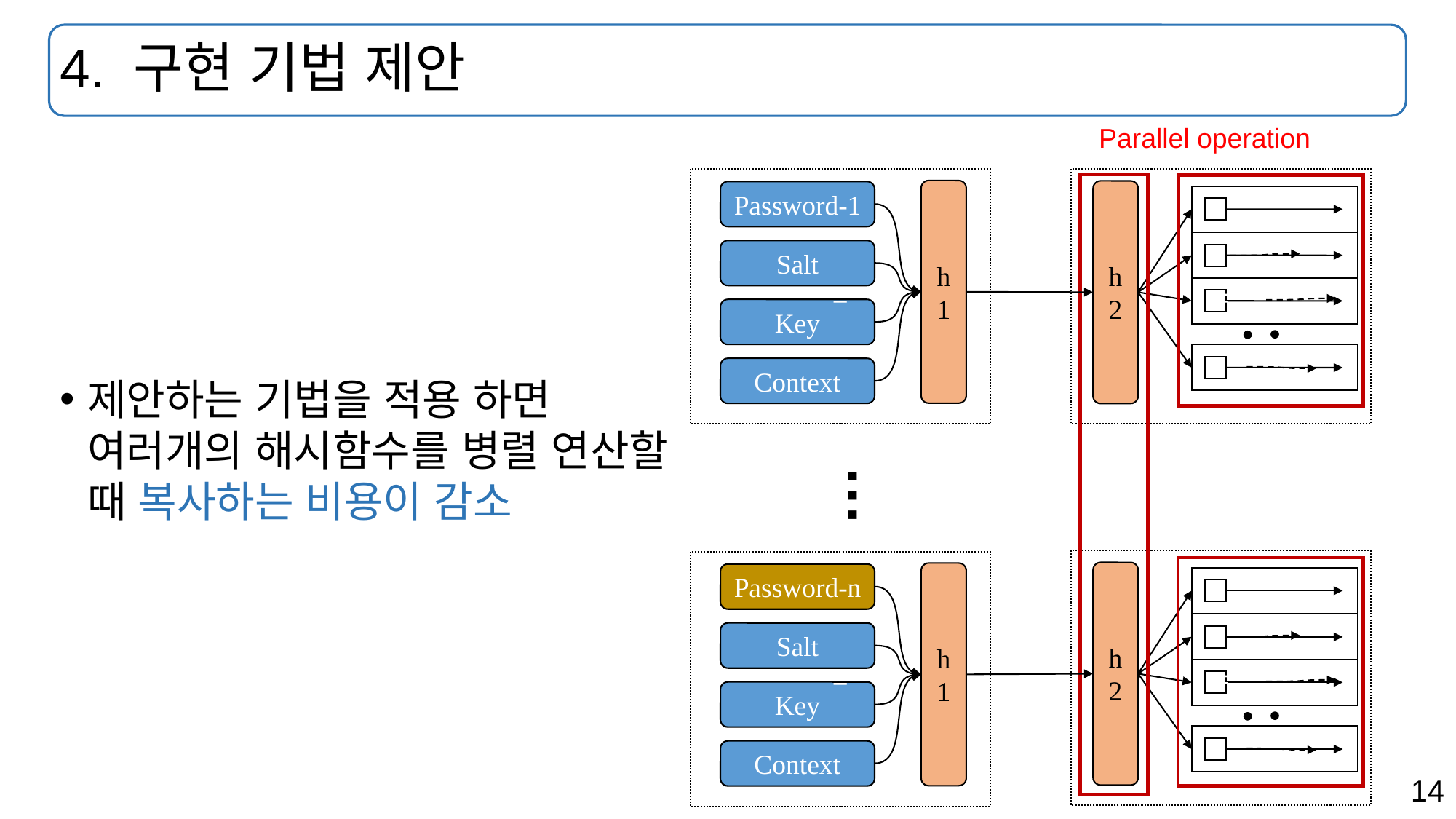

# 4. 구현 기법 제안
Parallel operation
=
=

h1
h2
Password-1

Salt

Key

Context
…
=
=

h2
h1
Password-n

Salt

Key

Context
제안하는 기법을 적용 하면 여러개의 해시함수를 병렬 연산할 때 복사하는 비용이 감소